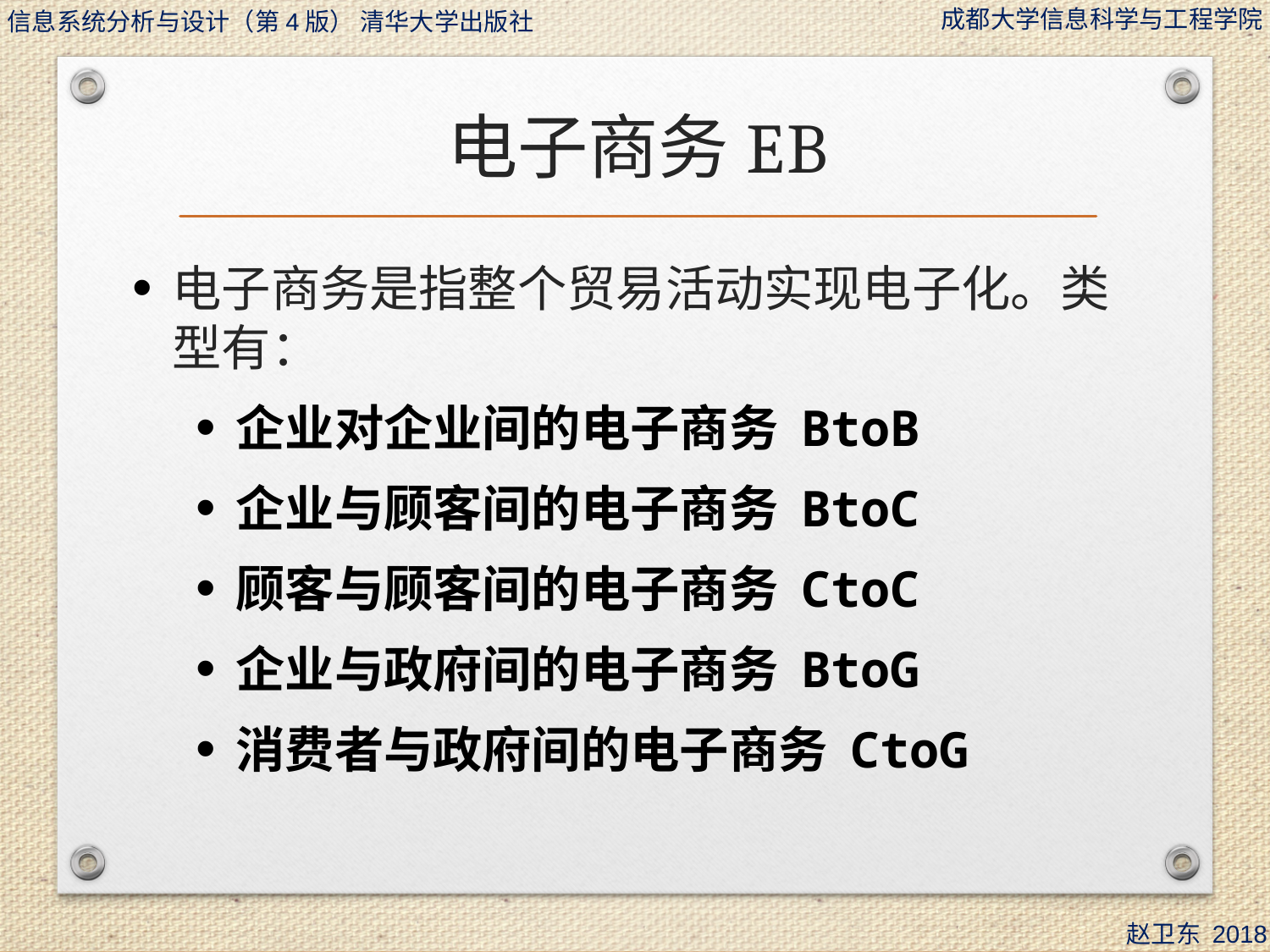

# 电子商务EB
电子商务是指整个贸易活动实现电子化。类型有：
企业对企业间的电子商务 BtoB
企业与顾客间的电子商务 BtoC
顾客与顾客间的电子商务 CtoC
企业与政府间的电子商务 BtoG
消费者与政府间的电子商务 CtoG